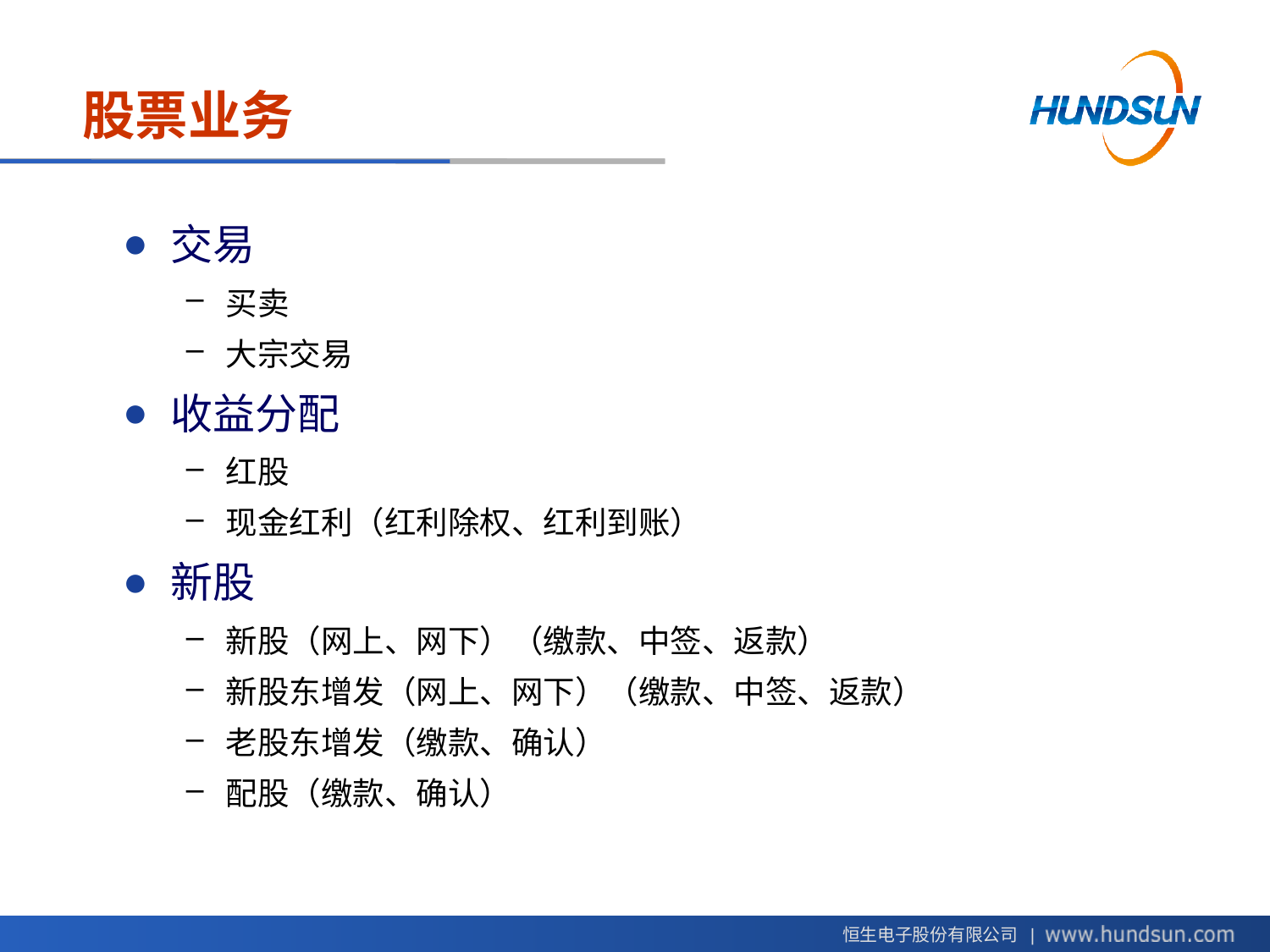

# 股票业务
交易
买卖
大宗交易
收益分配
红股
现金红利（红利除权、红利到账）
新股
新股（网上、网下）（缴款、中签、返款）
新股东增发（网上、网下）（缴款、中签、返款）
老股东增发（缴款、确认）
配股（缴款、确认）